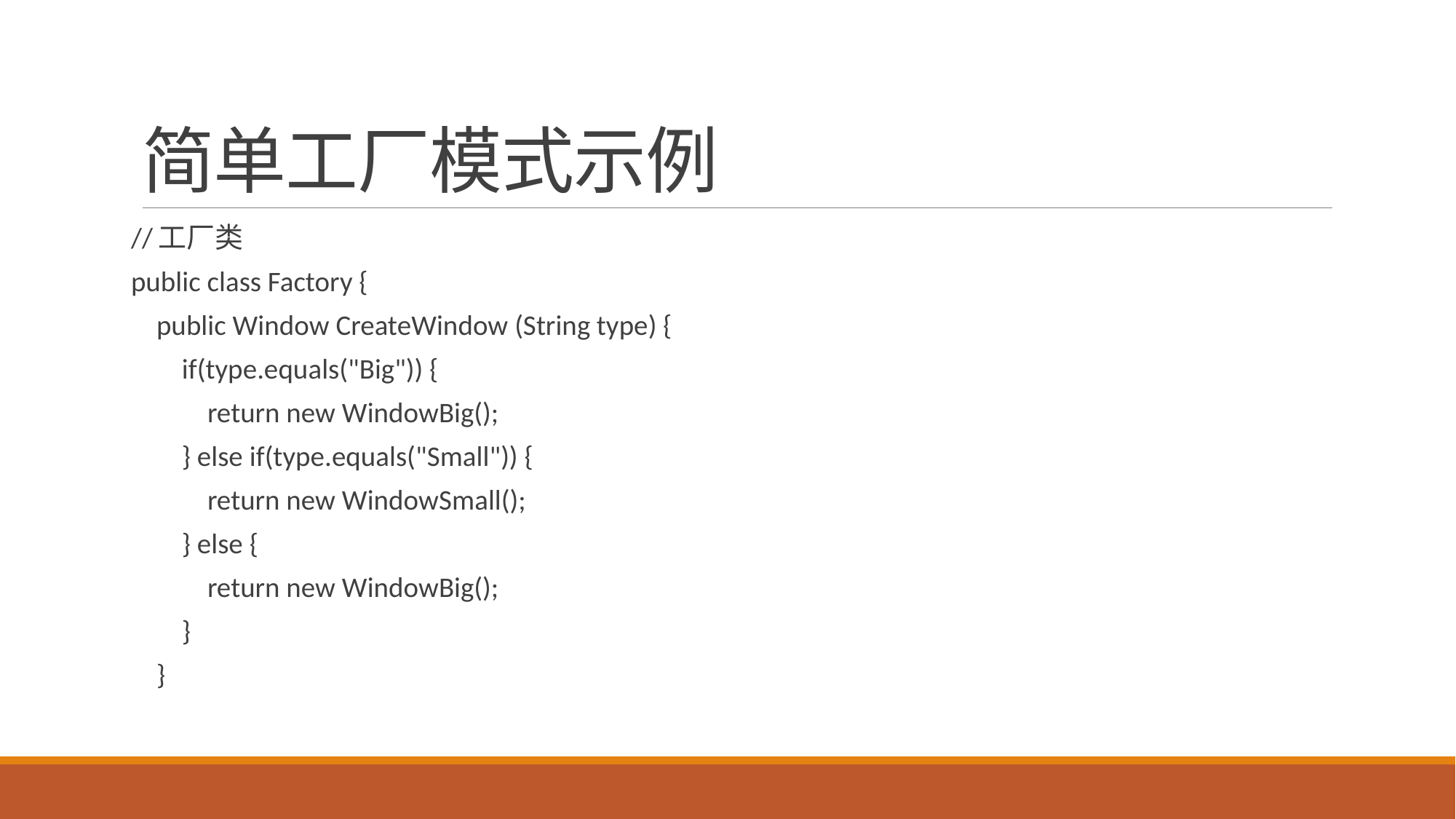

# 简单工厂模式示例
//工厂类
public class Factory {
    public Window CreateWindow (String type) {
        if(type.equals("Big")) {
            return new WindowBig();
        } else if(type.equals("Small")) {
            return new WindowSmall();
        } else {
            return new WindowBig();
        }
    }